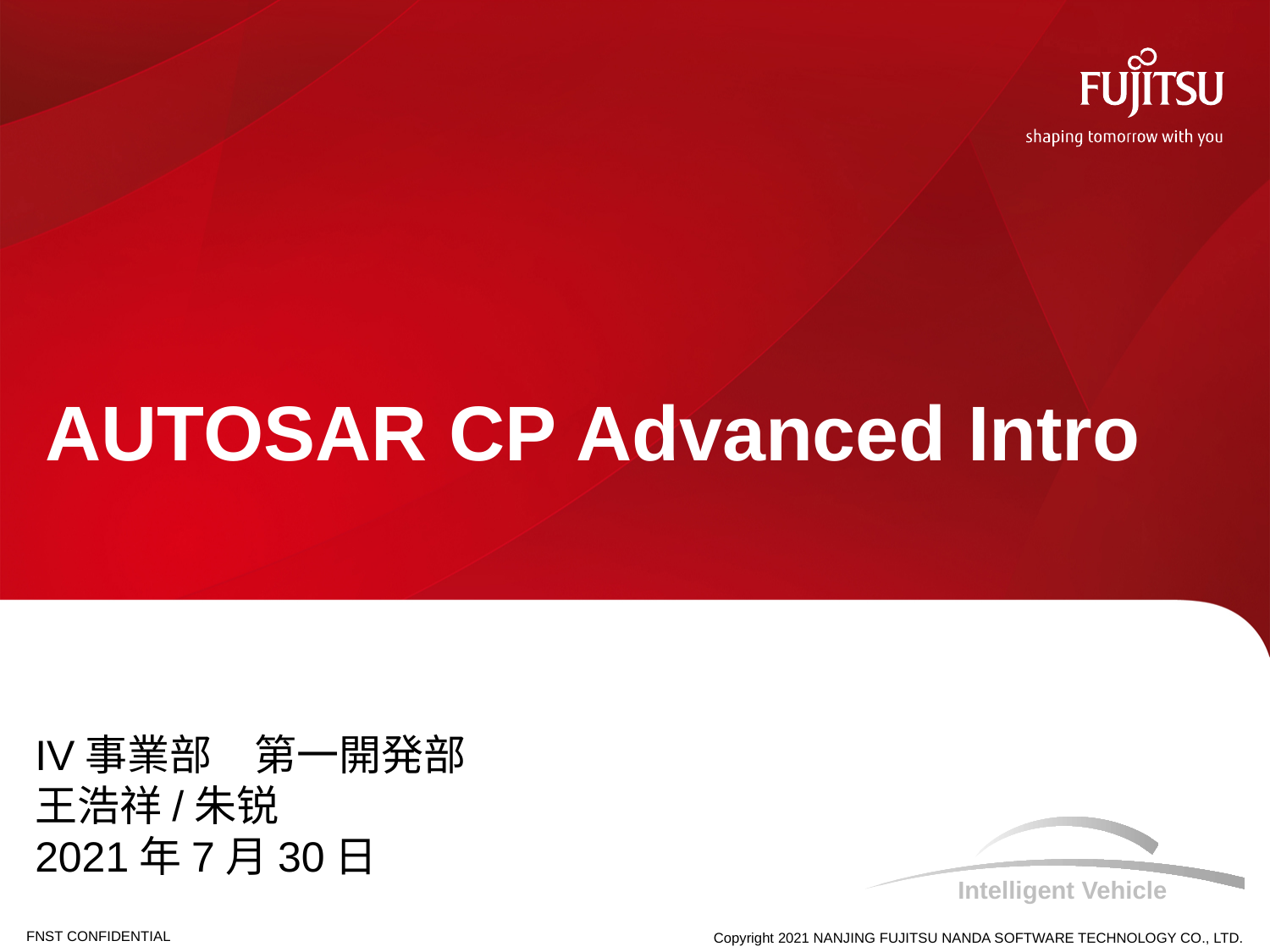

# AUTOSAR CP Advanced Intro
IV事業部　第一開発部
王浩祥/朱锐
2021年7月30日
Copyright 2021 NANJING FUJITSU NANDA SOFTWARE TECHNOLOGY CO., LTD.